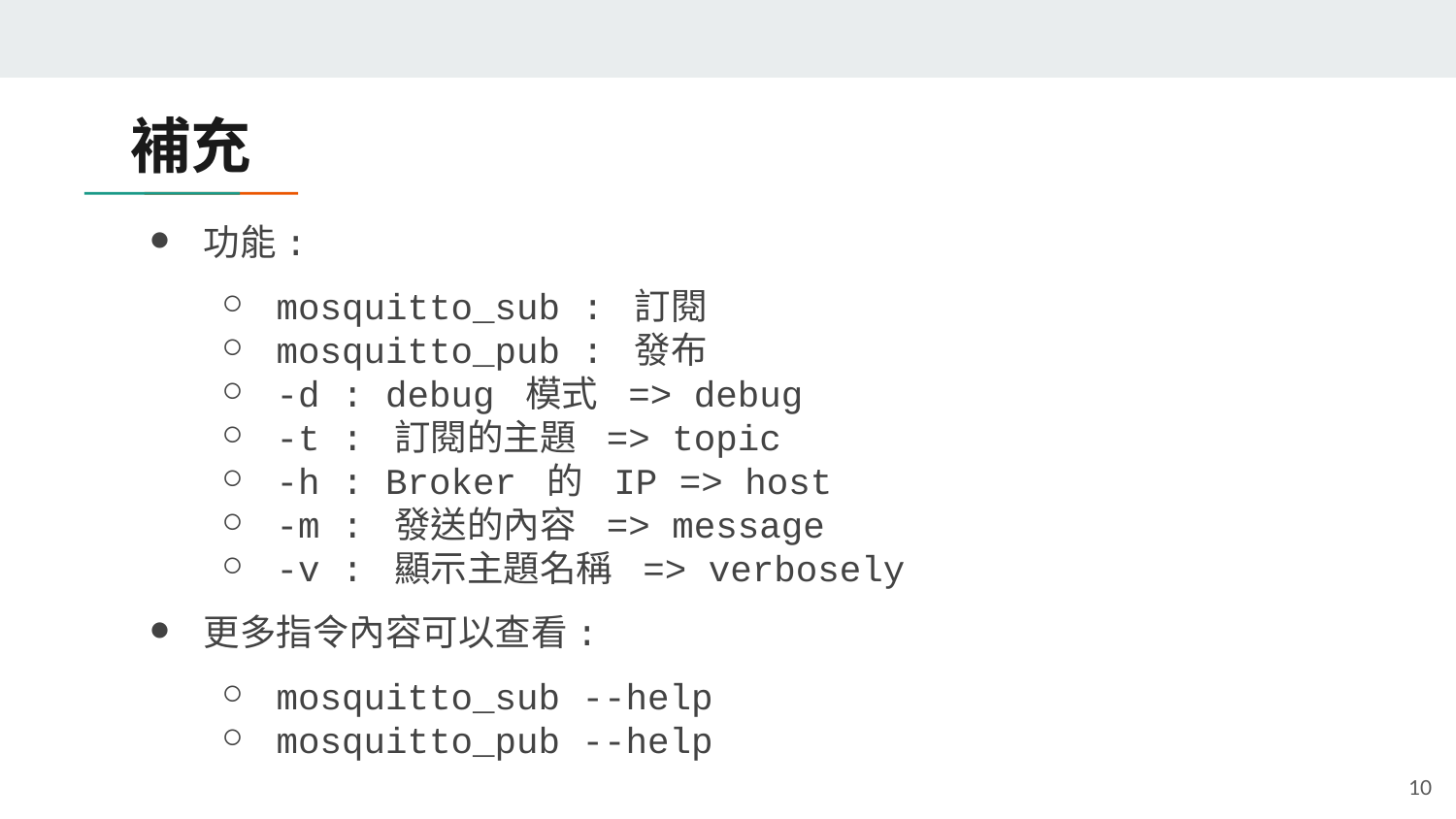

# 補充
功能:
mosquitto_sub : 訂閱
mosquitto_pub : 發布
-d : debug 模式 => debug
-t : 訂閱的主題 => topic
-h : Broker 的 IP => host
-m : 發送的內容 => message
-v : 顯示主題名稱 => verbosely
更多指令內容可以查看:
mosquitto_sub --help
mosquitto_pub --help
10